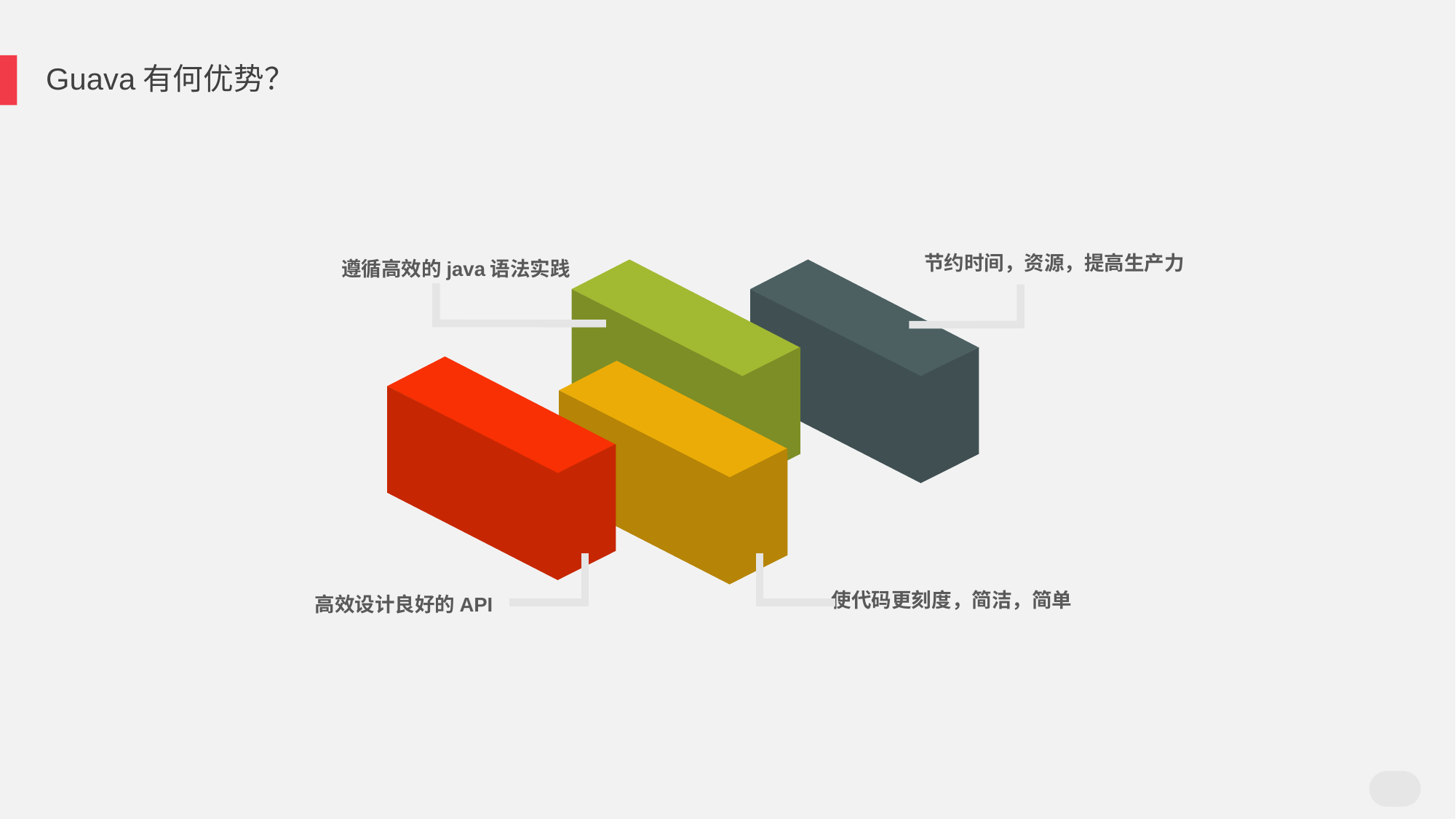

Guava有何优势？

遵循高效的java语法实践

节约时间，资源，提高生产力
高效设计良好的API

使代码更刻度，简洁，简单